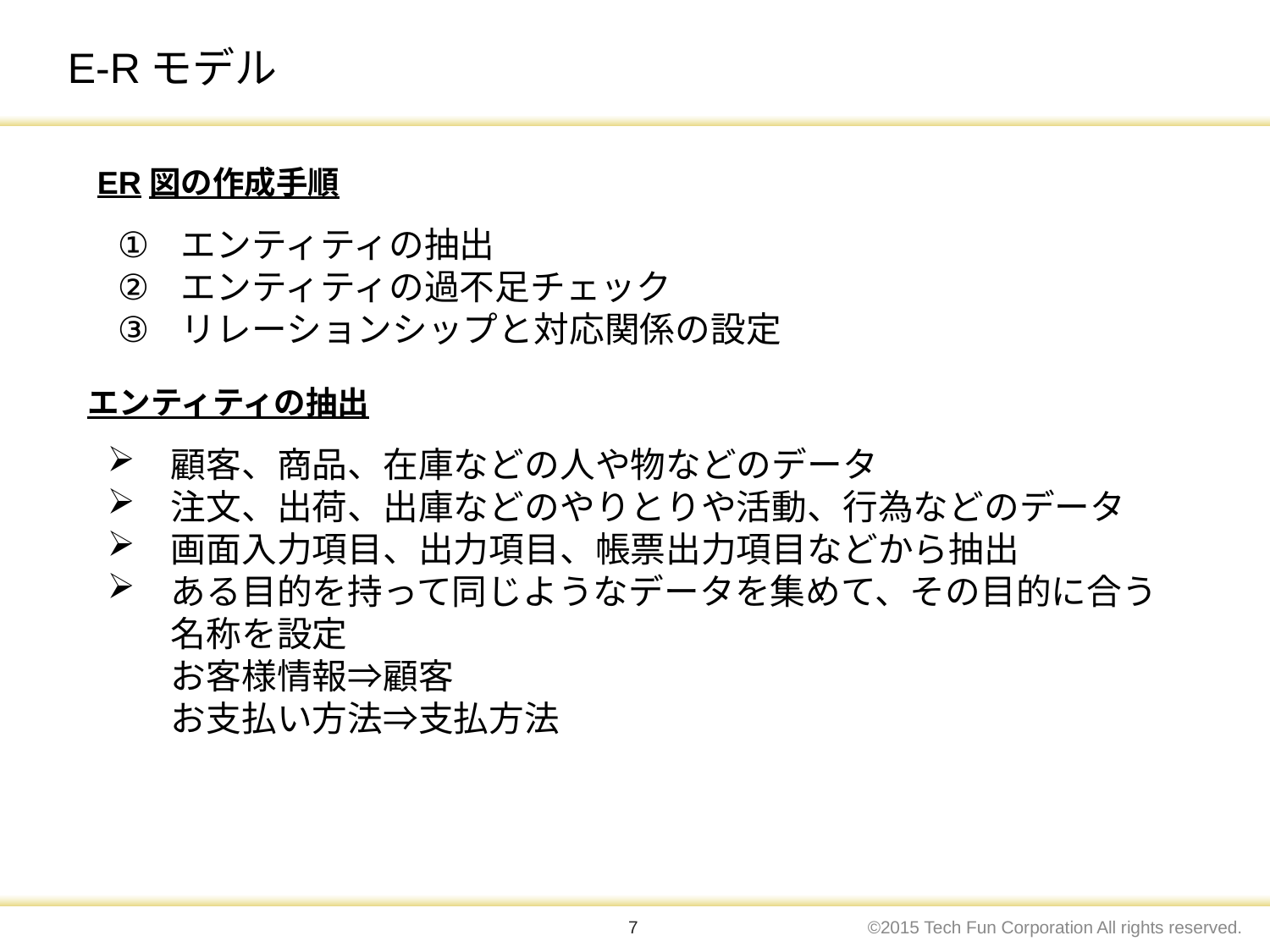

# E-Rモデル

ER図の作成手順
エンティティの抽出
エンティティの過不足チェック
リレーションシップと対応関係の設定
エンティティの抽出
顧客、商品、在庫などの人や物などのデータ
注文、出荷、出庫などのやりとりや活動、行為などのデータ
画面入力項目、出力項目、帳票出力項目などから抽出
ある目的を持って同じようなデータを集めて、その目的に合う名称を設定
お客様情報⇒顧客
お支払い方法⇒支払方法
7
©2015 Tech Fun Corporation All rights reserved.